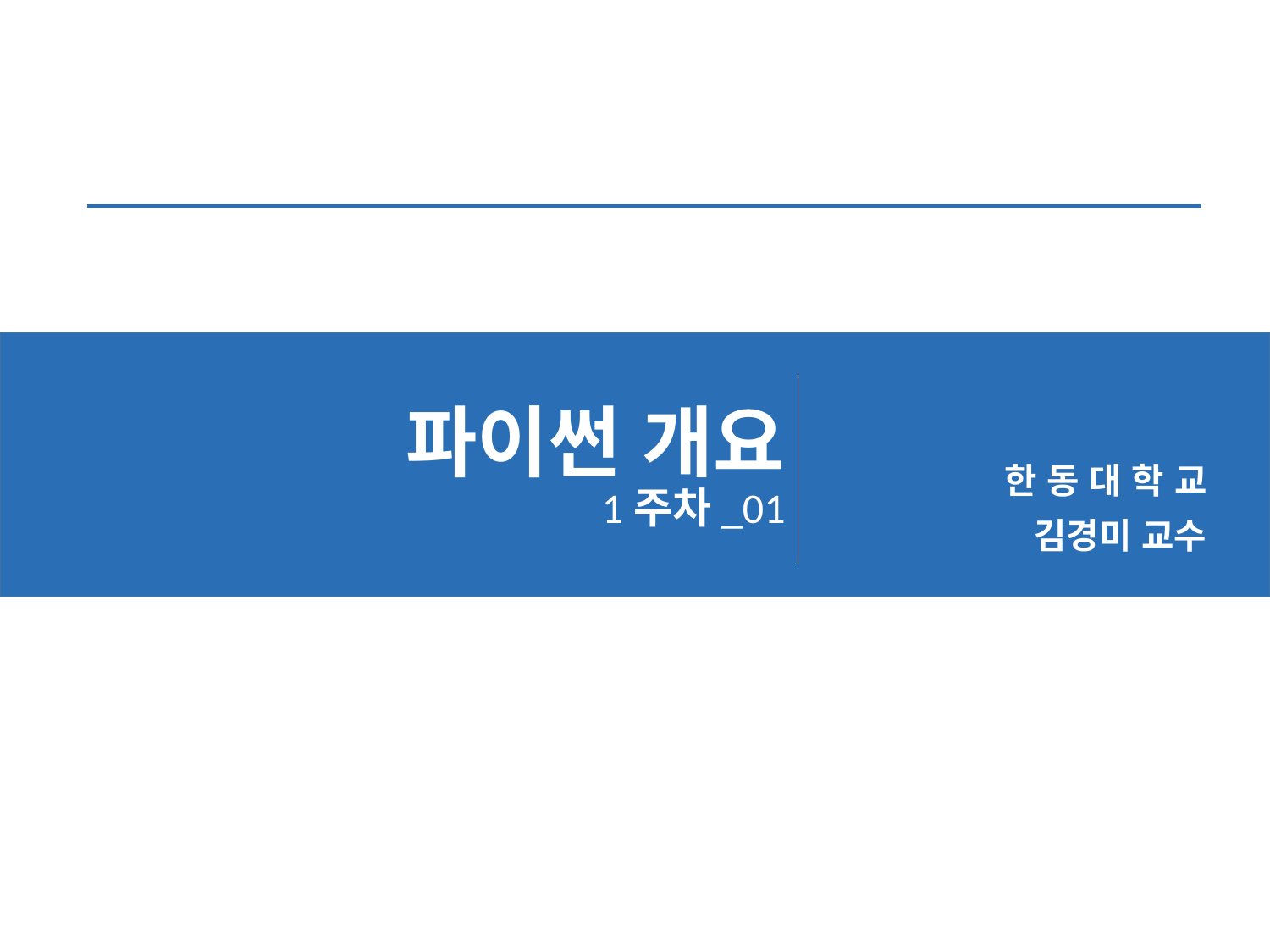

# 파이썬 개요 1주차_01
한 동 대 학 교
 김경미 교수